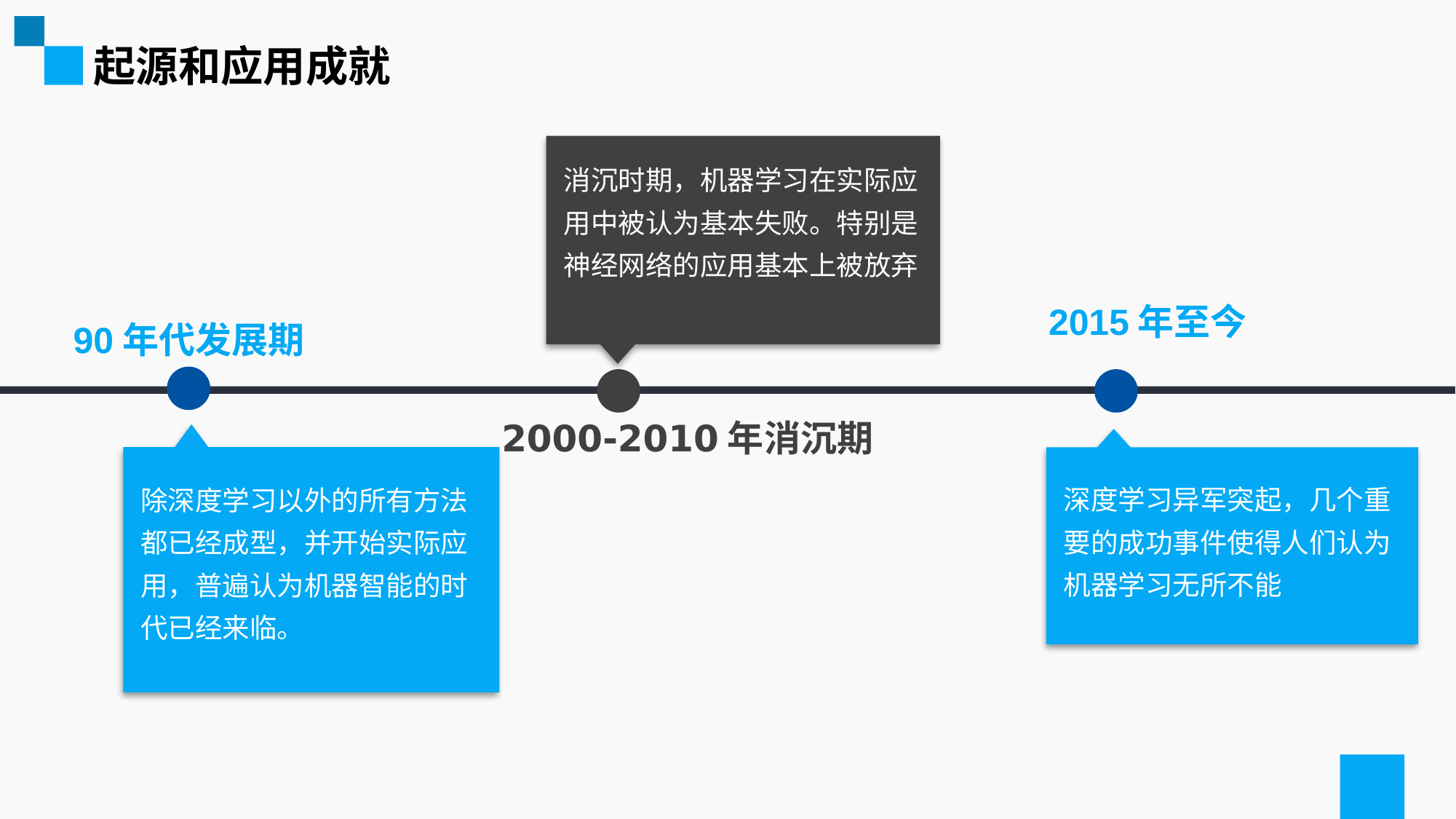

起源和应用成就

消沉时期，机器学习在实际应用中被认为基本失败。特别是神经网络的应用基本上被放弃
2015年至今
90年代发展期

2000-2010年消沉期

除深度学习以外的所有方法都已经成型，并开始实际应用，普遍认为机器智能的时代已经来临。

深度学习异军突起，几个重要的成功事件使得人们认为机器学习无所不能
27